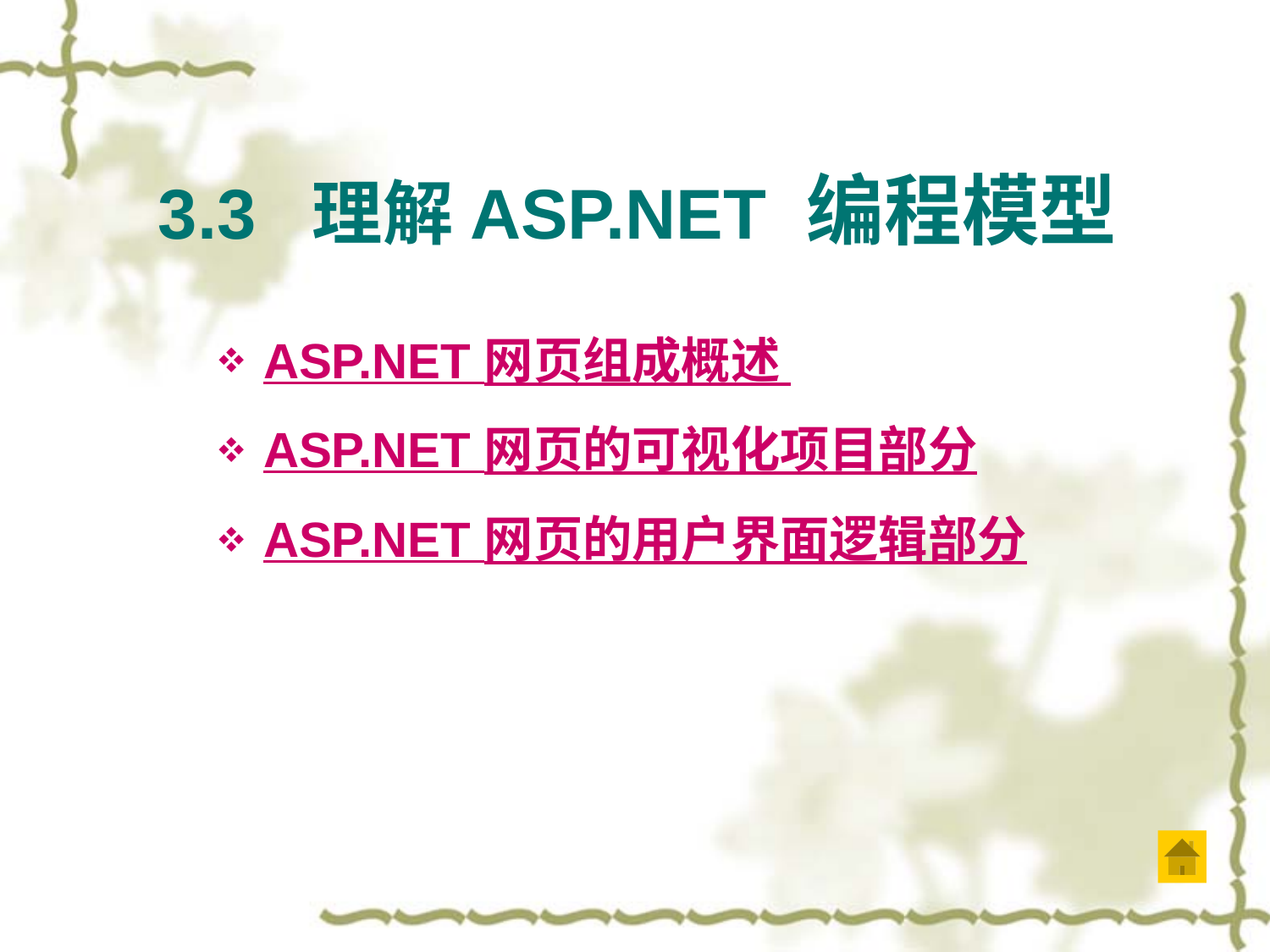

3.3  理解ASP.NET 编程模型
ASP.NET 网页组成概述
ASP.NET 网页的可视化项目部分
ASP.NET 网页的用户界面逻辑部分